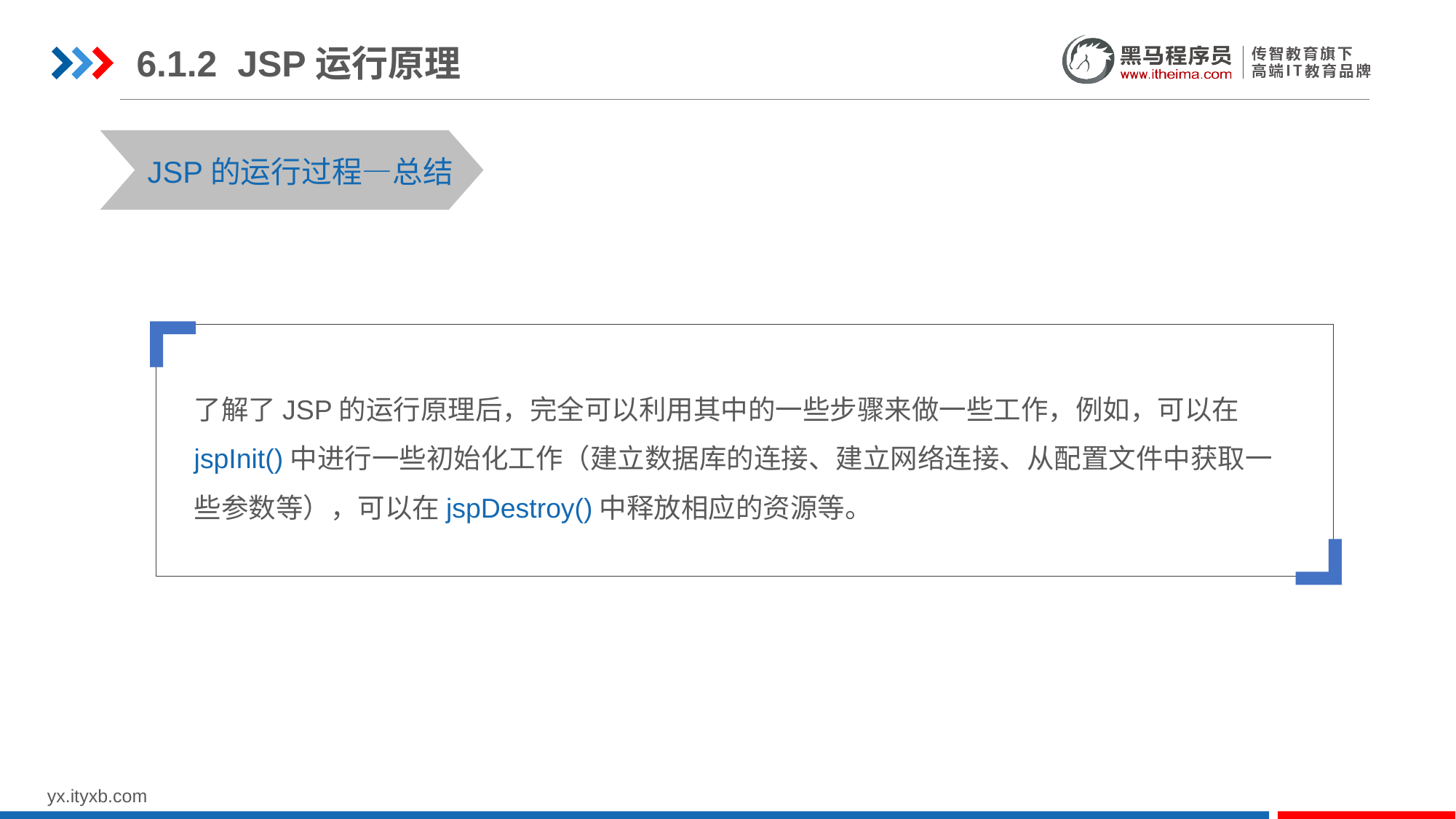

6.1.2  JSP运行原理

JSP的运行过程—总结

了解了JSP的运行原理后，完全可以利用其中的一些步骤来做一些工作，例如，可以在jspInit()中进行一些初始化工作（建立数据库的连接、建立网络连接、从配置文件中获取一些参数等），可以在jspDestroy()中释放相应的资源等。